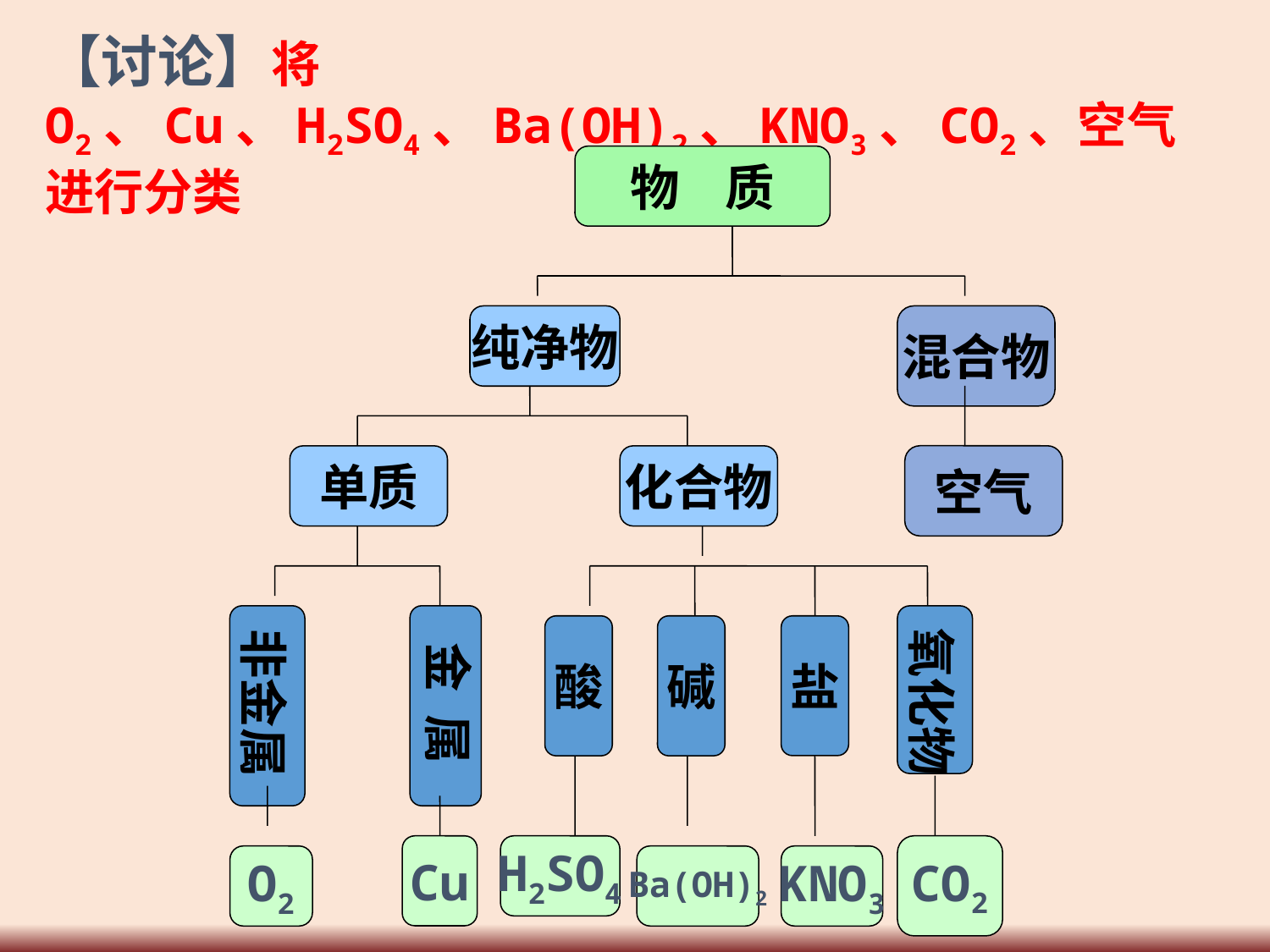

【讨论】将O2、Cu、H2SO4、Ba(OH)2、KNO3、CO2、空气进行分类
物    质

纯净物
混合物

单质
化合物
空气

非金属

金  属

氧化物
酸
碱
盐

Cu
H2SO4
CO2
O2
Ba(OH)2
KNO3